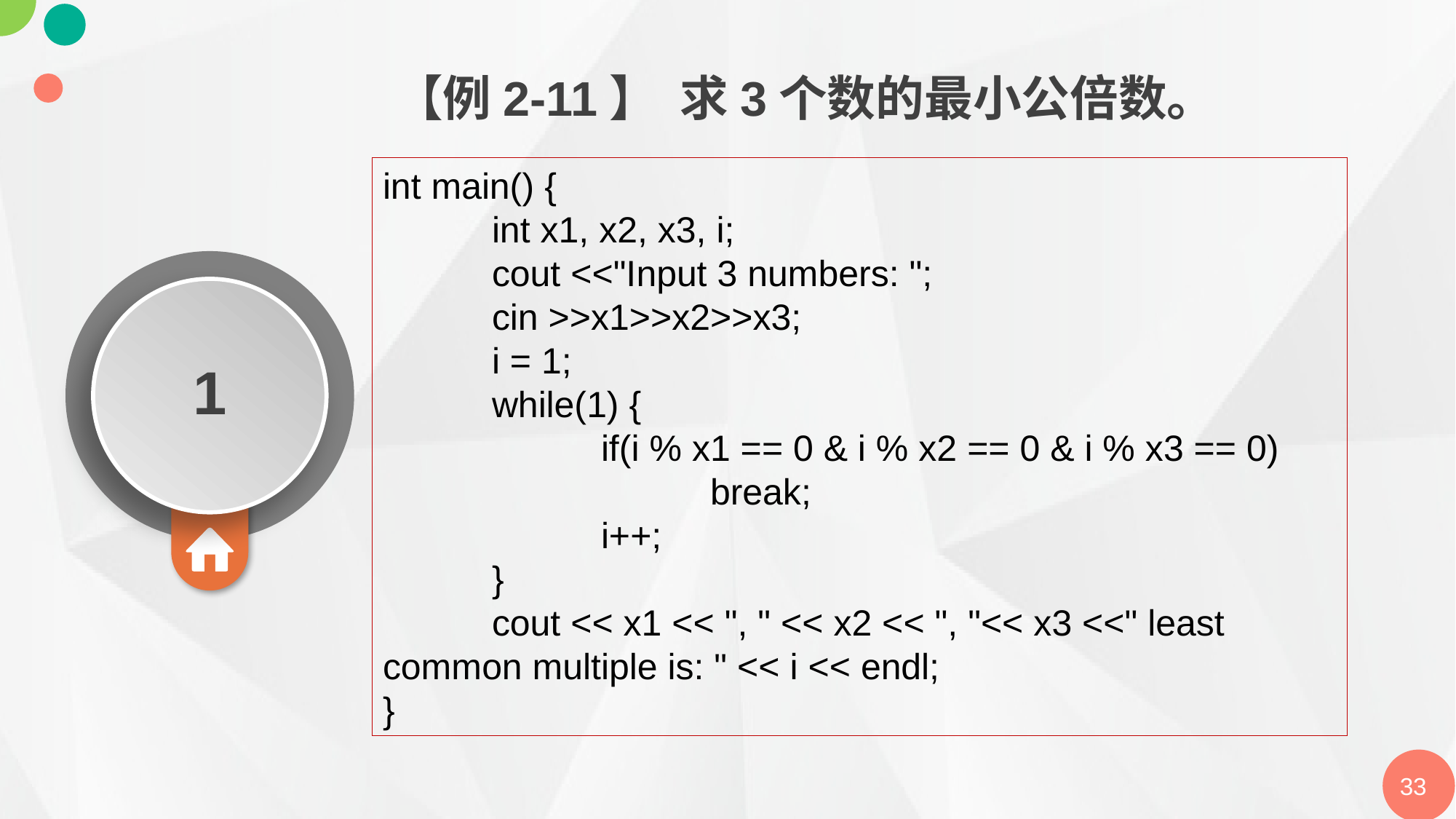

【例2-11】  求3个数的最小公倍数。
int main() {
	int x1, x2, x3, i;
	cout <<"Input 3 numbers: ";
	cin >>x1>>x2>>x3;
	i = 1;
	while(1) {
		if(i % x1 == 0 & i % x2 == 0 & i % x3 == 0)
			break;
		i++;
	}
	cout << x1 << ", " << x2 << ", "<< x3 <<" least common multiple is: " << i << endl;
}

1